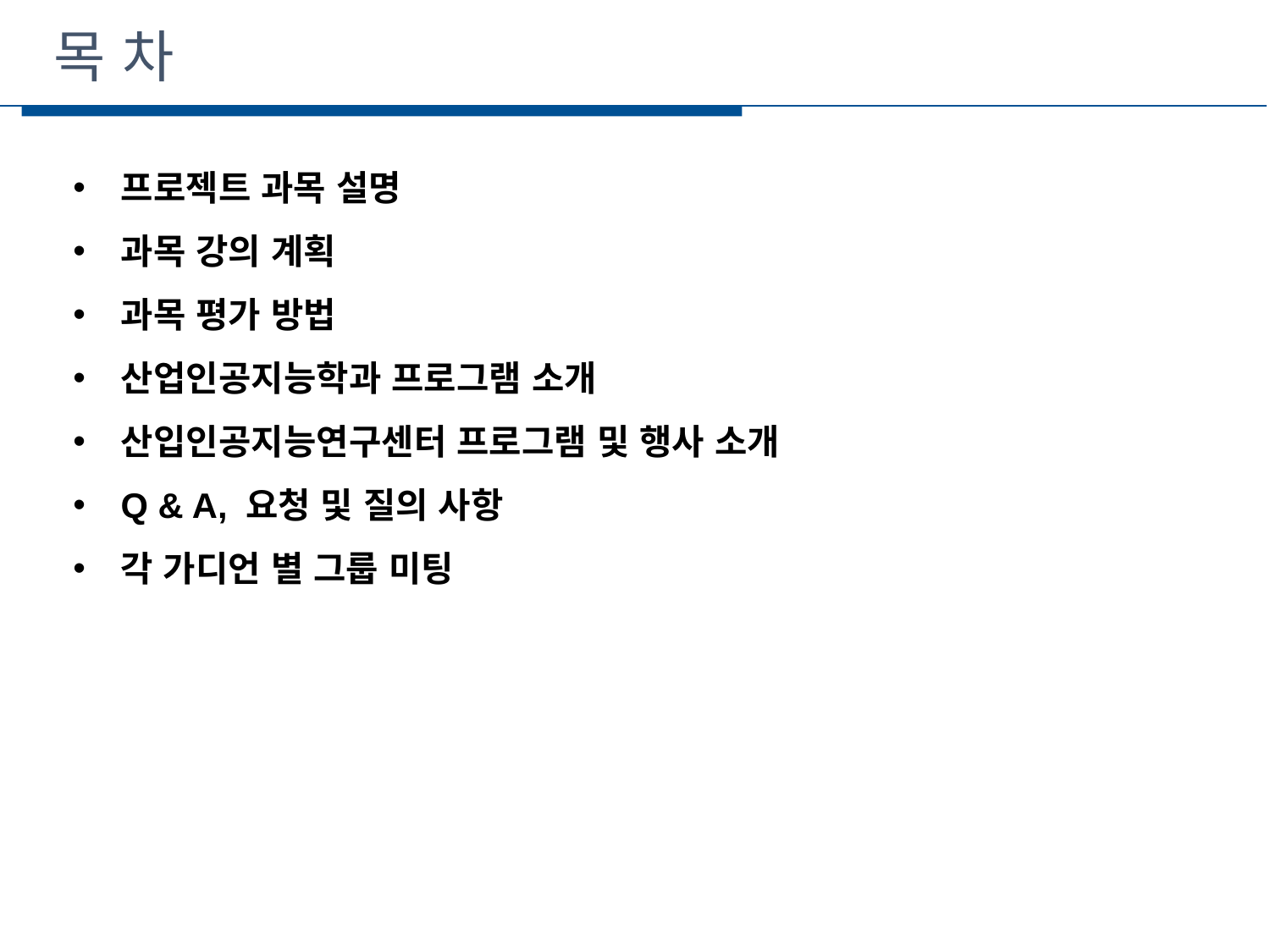

목 차

프로젝트 과목 설명
과목 강의 계획
과목 평가 방법
산업인공지능학과 프로그램 소개
산입인공지능연구센터 프로그램 및 행사 소개
Q & A, 요청 및 질의 사항
각 가디언 별 그룹 미팅